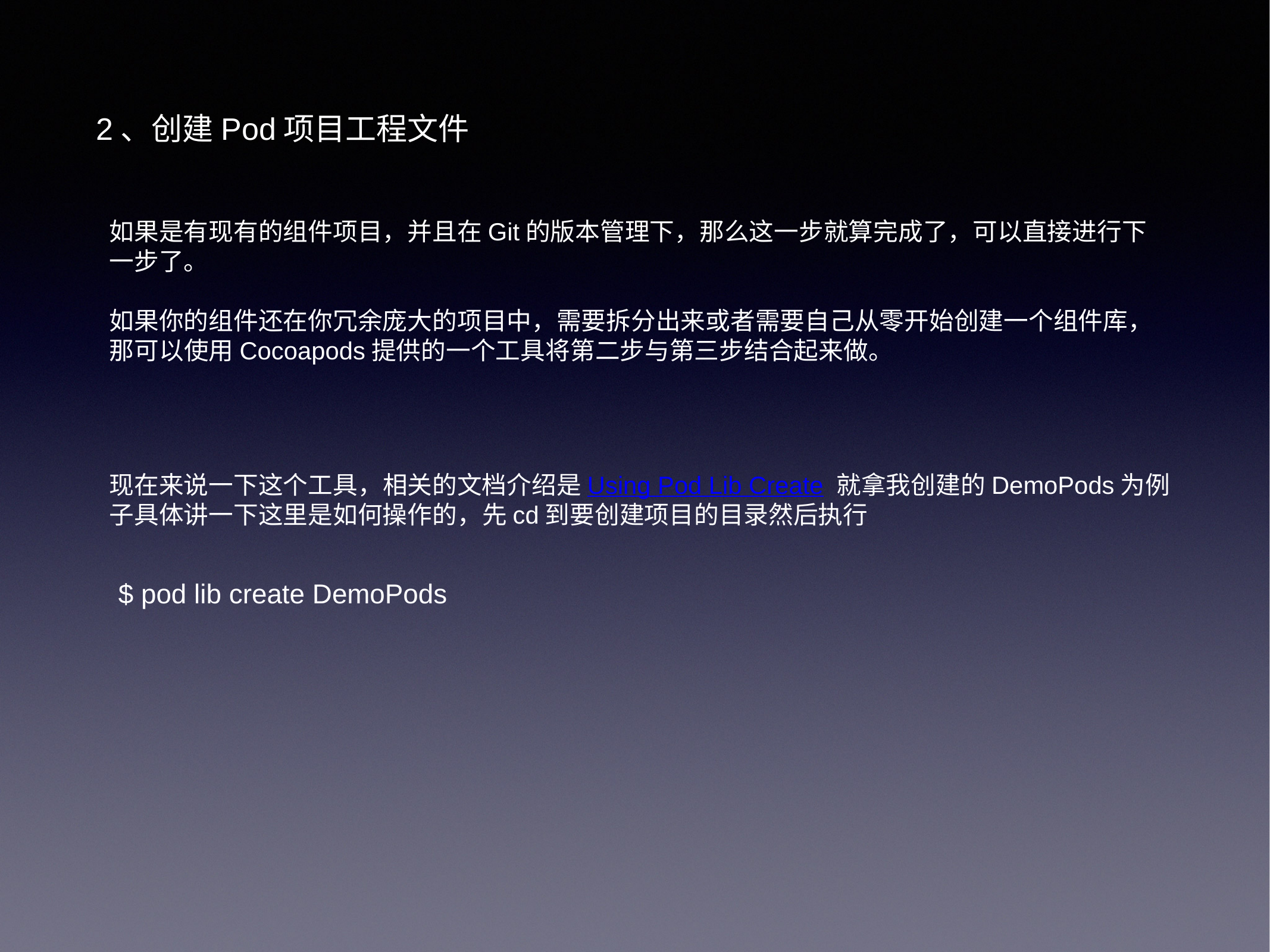

2、创建Pod项目工程文件
如果是有现有的组件项目，并且在Git的版本管理下，那么这一步就算完成了，可以直接进行下一步了。

如果你的组件还在你冗余庞大的项目中，需要拆分出来或者需要自己从零开始创建一个组件库，那可以使用Cocoapods提供的一个工具将第二步与第三步结合起来做。
现在来说一下这个工具，相关的文档介绍是Using Pod Lib Create 就拿我创建的DemoPods为例子具体讲一下这里是如何操作的，先cd到要创建项目的目录然后执行
$ pod lib create DemoPods